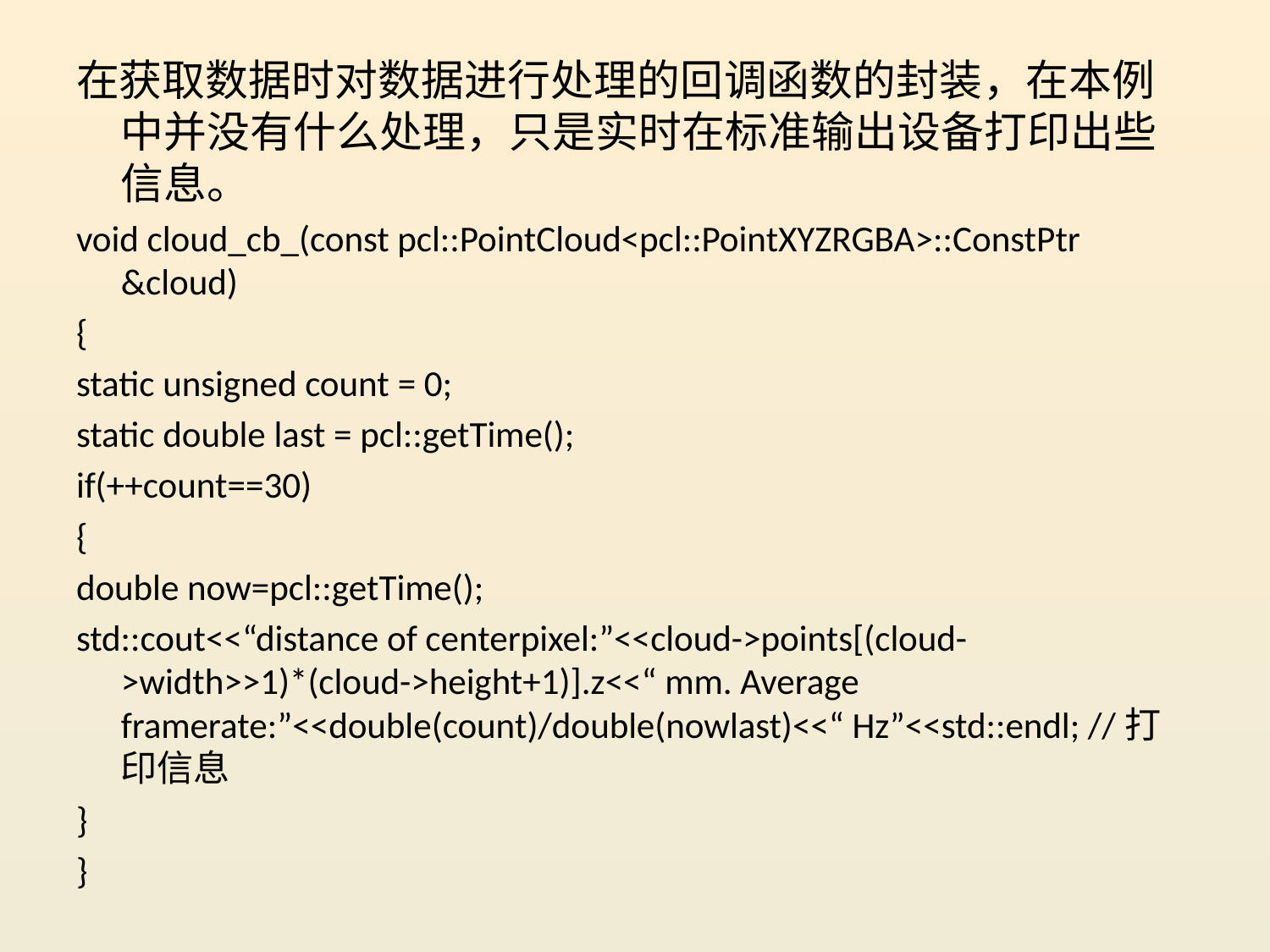

在获取数据时对数据进行处理的回调函数的封装，在本例中并没有什么处理，只是实时在标准输出设备打印出些信息。
void cloud_cb_(const pcl::PointCloud<pcl::PointXYZRGBA>::ConstPtr &cloud)
{
static unsigned count = 0;
static double last = pcl::getTime();
if(++count==30)
{
double now=pcl::getTime();
std::cout<<“distance of centerpixel:”<<cloud->points[(cloud->width>>1)*(cloud->height+1)].z<<“ mm. Average framerate:”<<double(count)/double(nowlast)<<“ Hz”<<std::endl; //打印信息
}
}